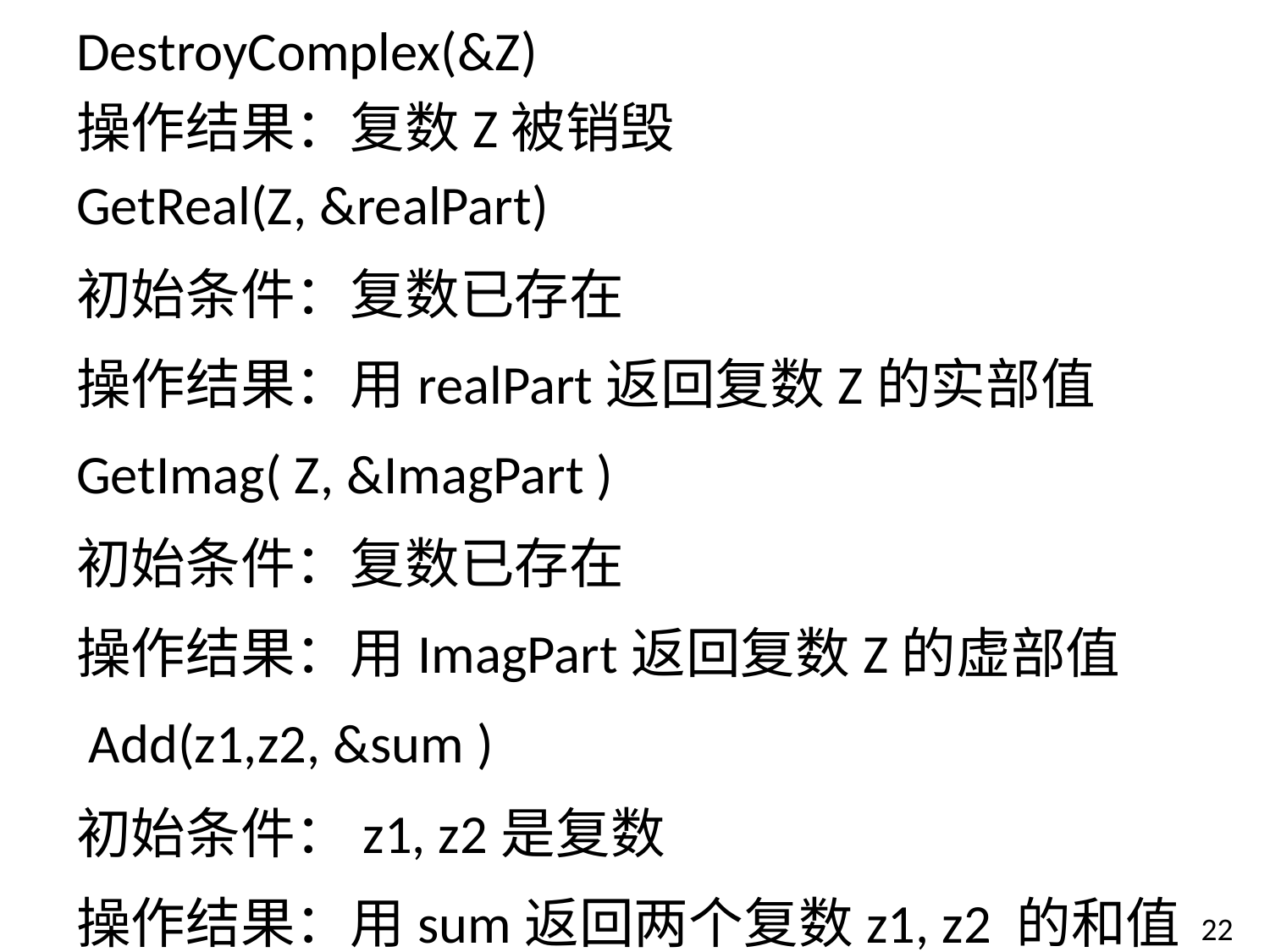

DestroyComplex(&Z)
操作结果：复数Z被销毁
GetReal(Z, &realPart)
初始条件：复数已存在
操作结果：用realPart返回复数Z的实部值
GetImag( Z, &ImagPart )
初始条件：复数已存在
操作结果：用ImagPart返回复数Z的虚部值
 Add(z1,z2, &sum )
初始条件：z1, z2是复数
操作结果：用sum返回两个复数z1, z2 的和值

22